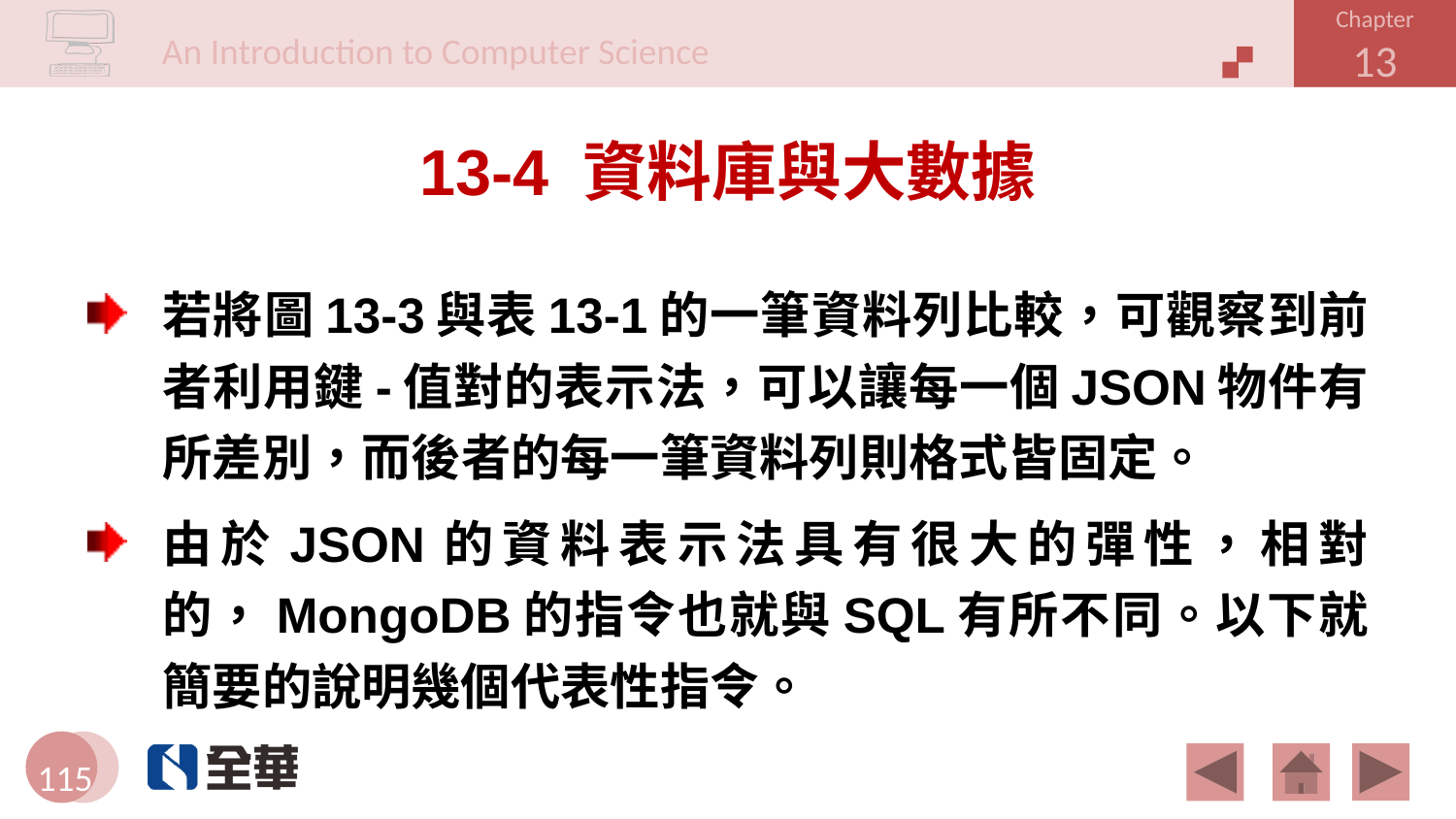

# 13-4 資料庫與大數據
若將圖13-3與表13-1的一筆資料列比較，可觀察到前者利用鍵-值對的表示法，可以讓每一個JSON物件有所差別，而後者的每一筆資料列則格式皆固定。
由於JSON的資料表示法具有很大的彈性，相對的，MongoDB的指令也就與SQL有所不同。以下就簡要的說明幾個代表性指令。